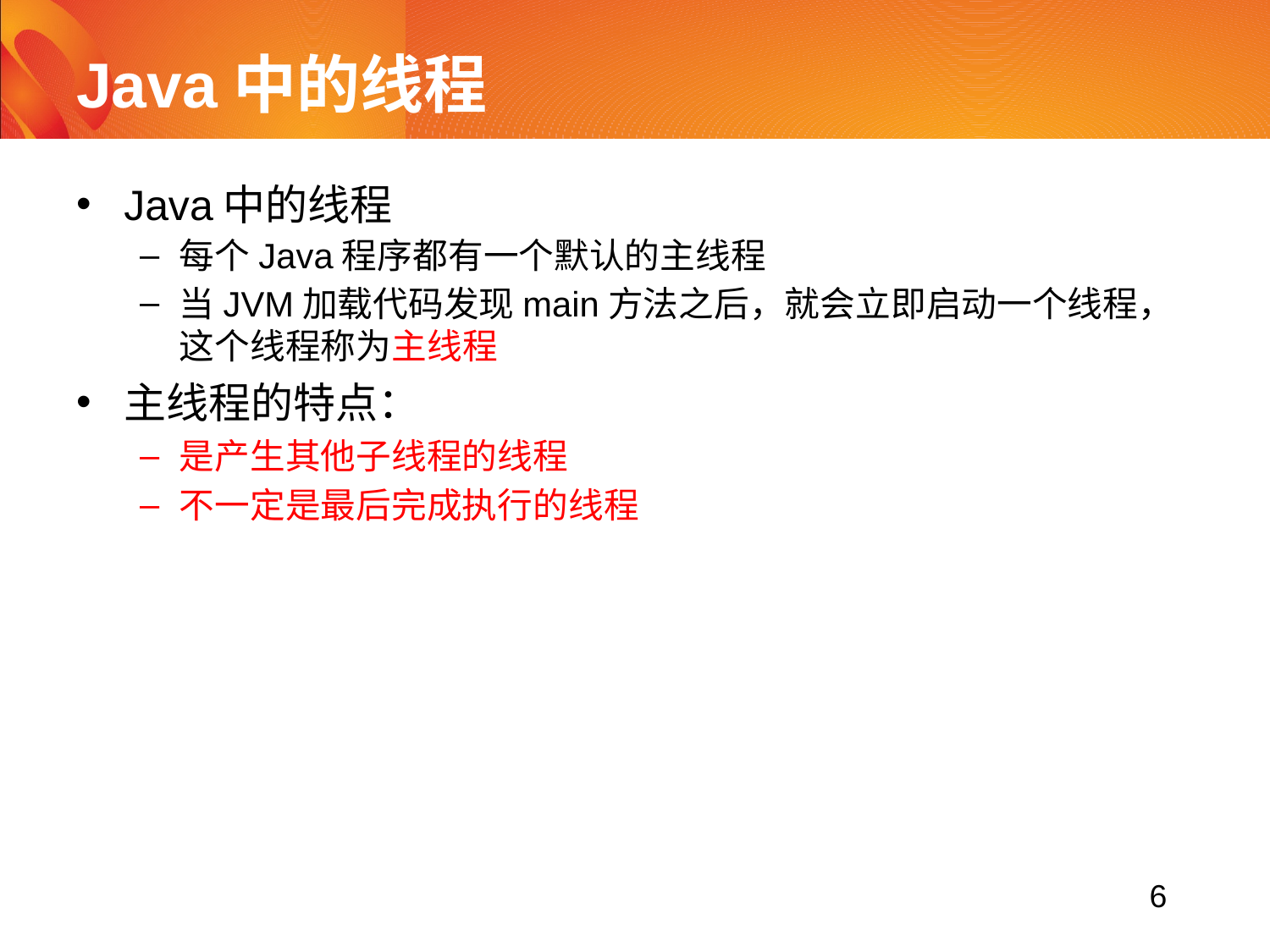

# Java中的线程
Java中的线程
每个Java程序都有一个默认的主线程
当JVM加载代码发现main方法之后，就会立即启动一个线程，这个线程称为主线程
主线程的特点：
是产生其他子线程的线程
不一定是最后完成执行的线程